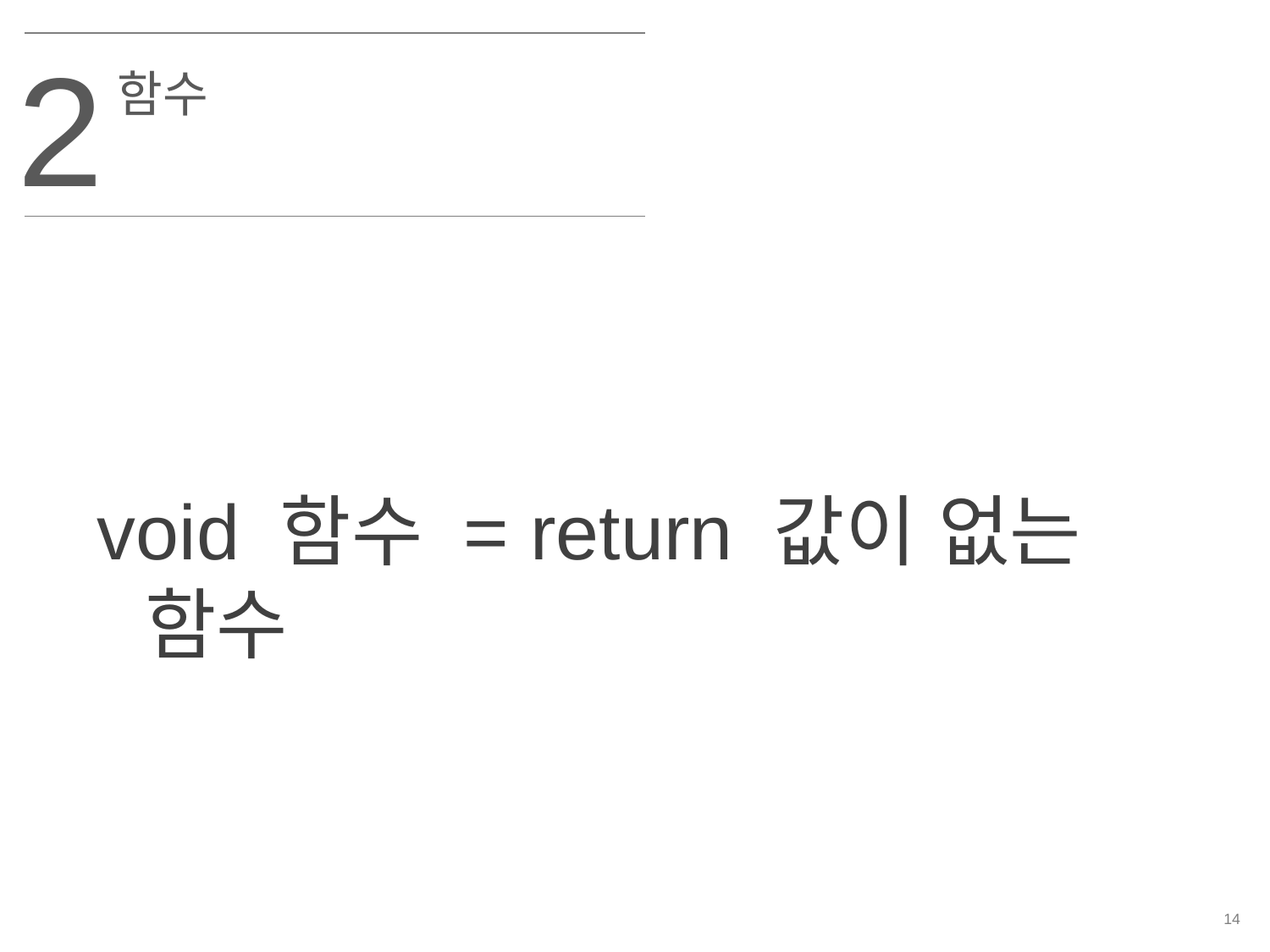

2
함수
void 함수 = return 값이 없는 함수